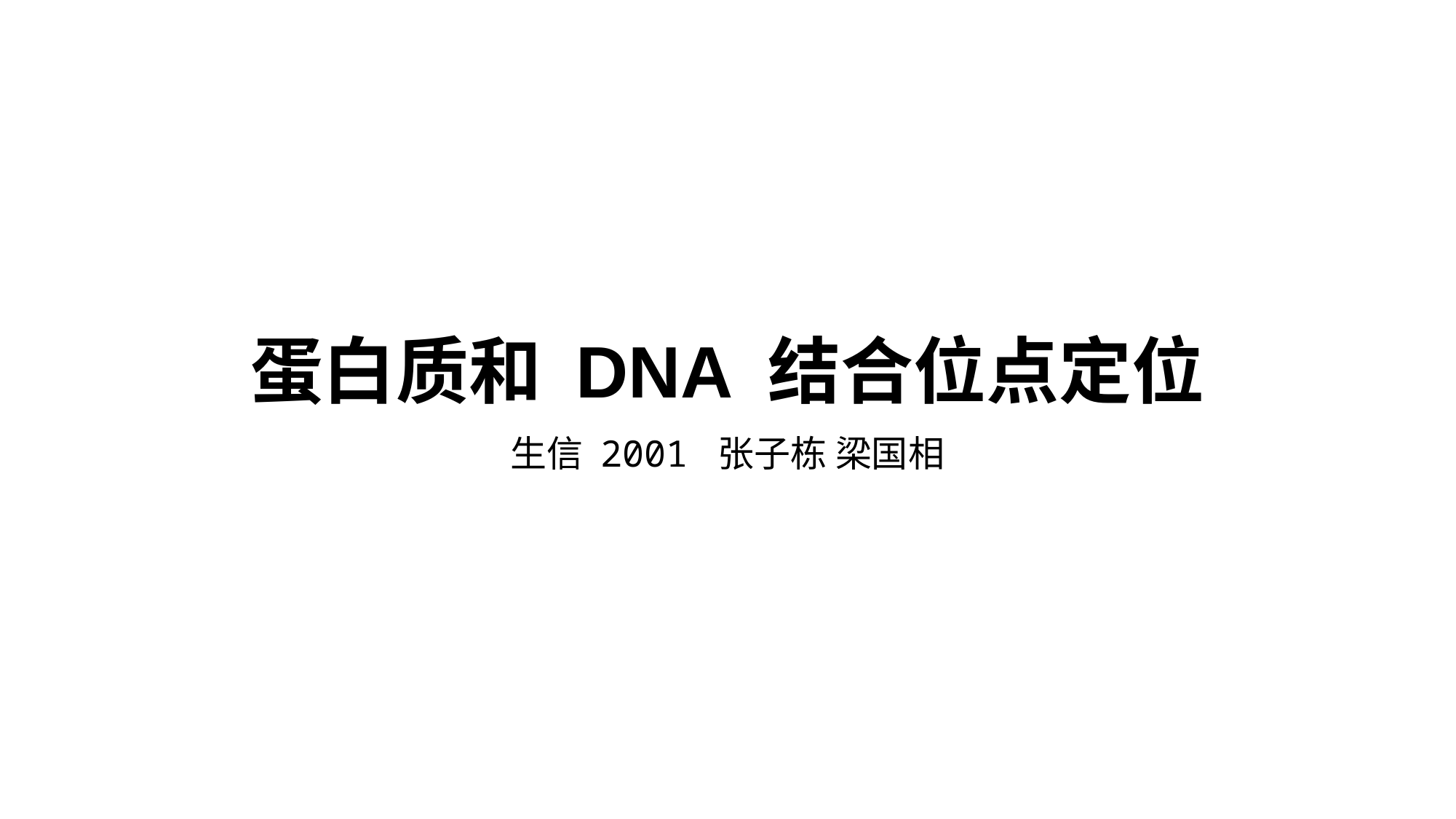

# 蛋白质和 DNA 结合位点定位
生信 2001 张子栋 梁国相